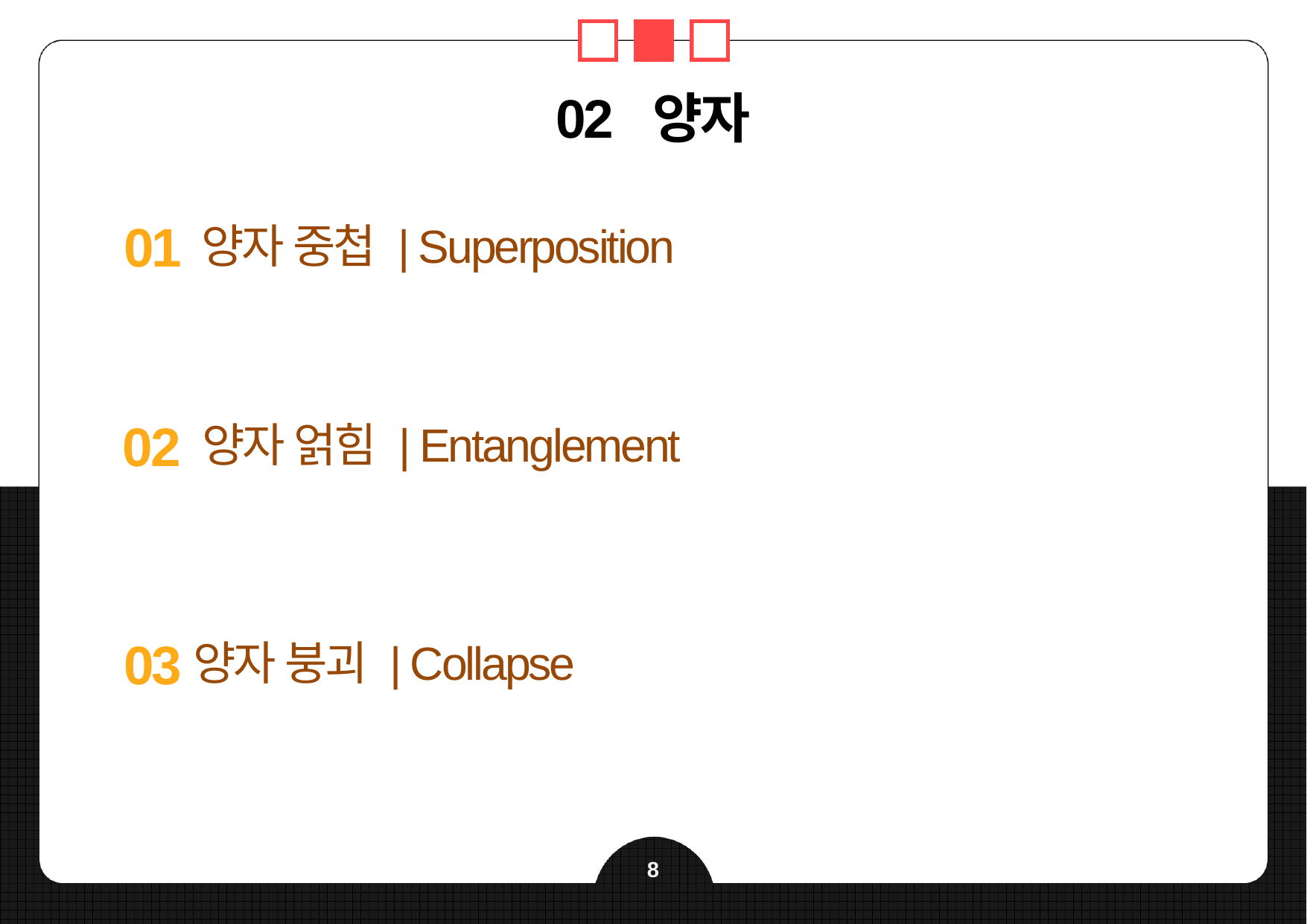

02  양자
01
양자 중첩 | Superposition
02
양자 얽힘 | Entanglement
03
양자 붕괴 | Collapse
8